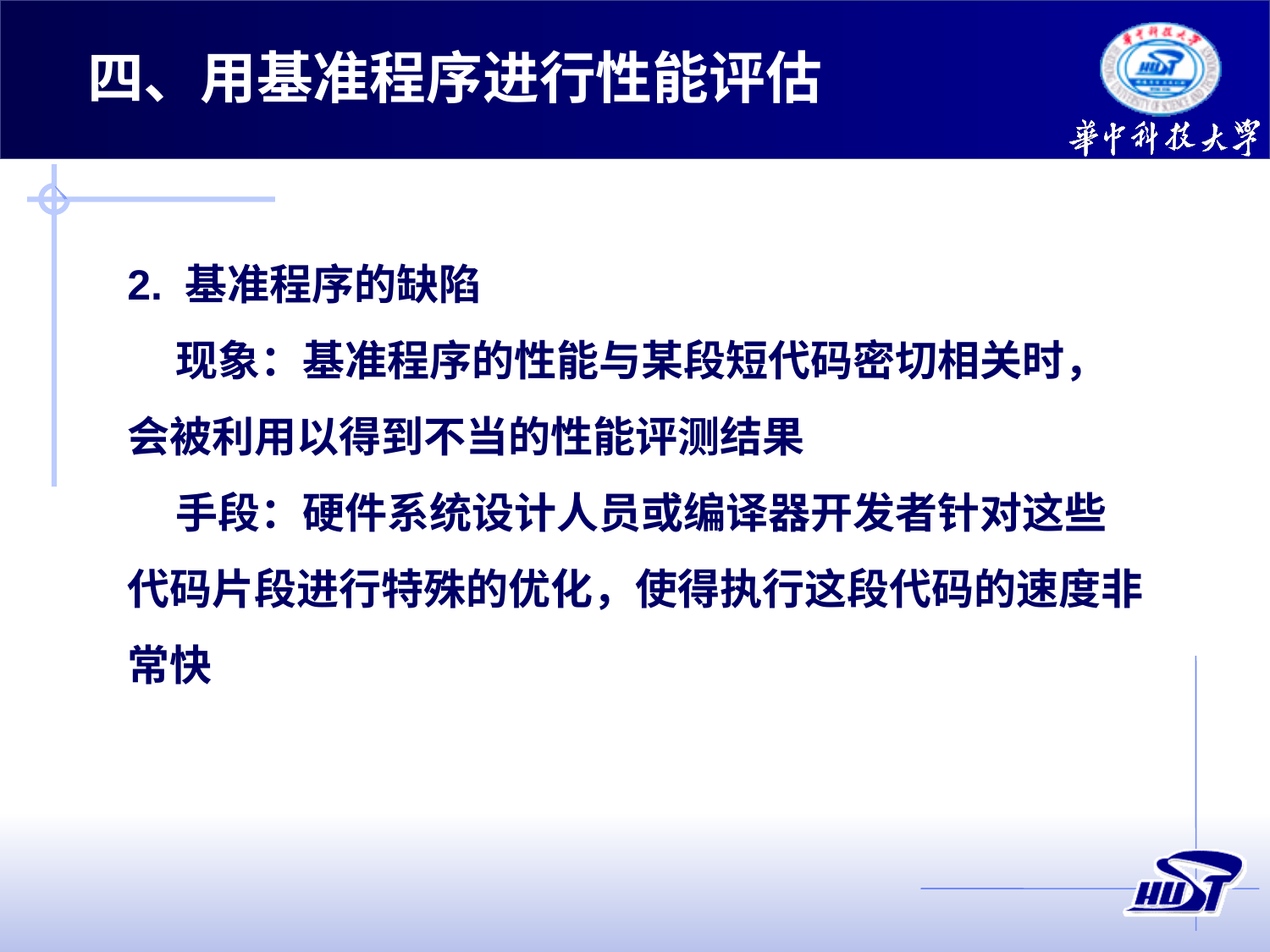

四、用基准程序进行性能评估
2. 基准程序的缺陷
    现象：基准程序的性能与某段短代码密切相关时，会被利用以得到不当的性能评测结果
    手段：硬件系统设计人员或编译器开发者针对这些代码片段进行特殊的优化，使得执行这段代码的速度非常快